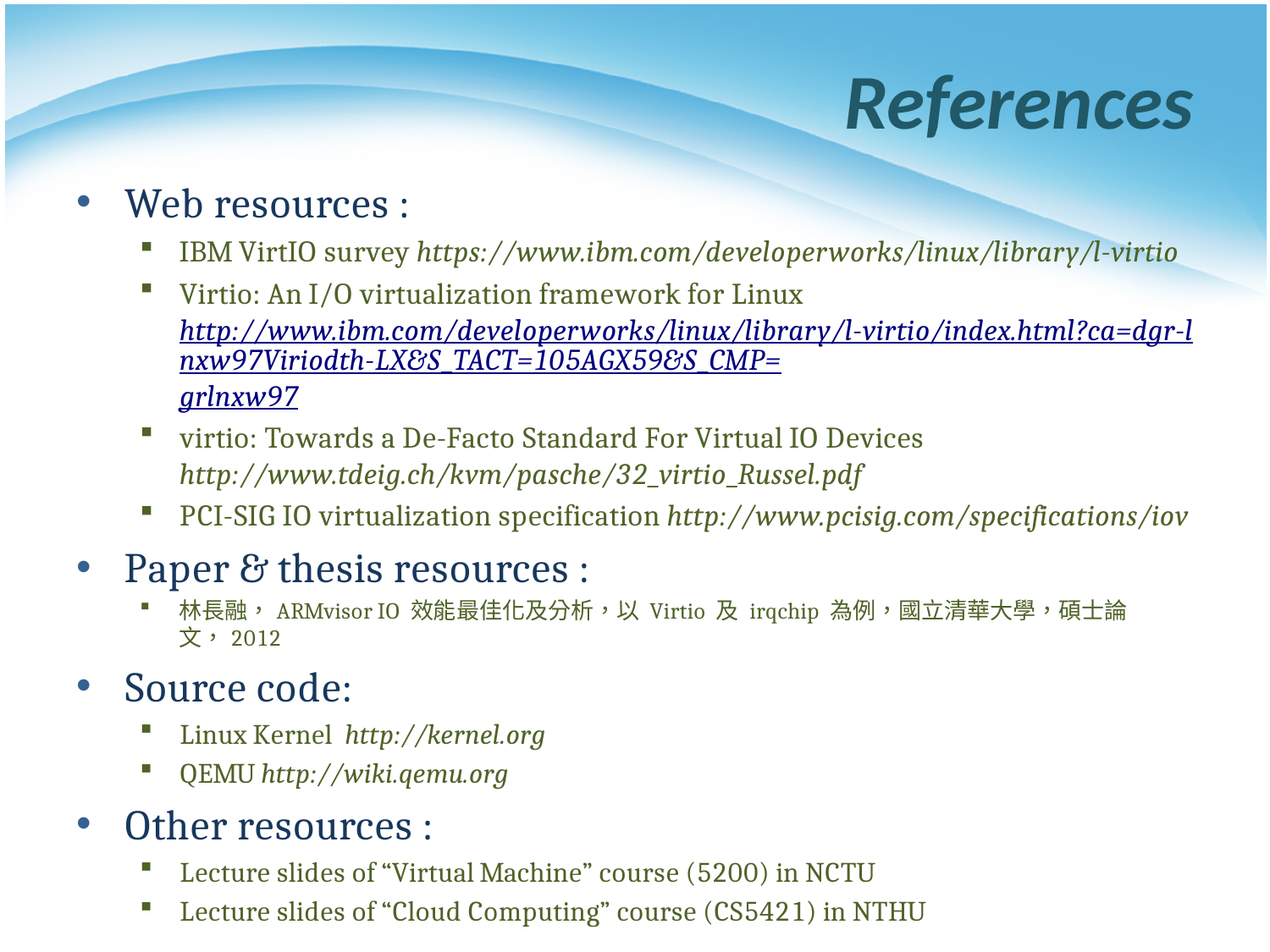

# References
Web resources :
IBM VirtIO survey https://www.ibm.com/developerworks/linux/library/l-virtio
Virtio: An I/O virtualization framework for Linux  http://www.ibm.com/developerworks/linux/library/l-virtio/index.html?ca=dgr-lnxw97Viriodth-LX&S_TACT=105AGX59&S_CMP=grlnxw97
virtio: Towards a De-Facto Standard For Virtual IO Devices  http://www.tdeig.ch/kvm/pasche/32_virtio_Russel.pdf
PCI-SIG IO virtualization specification http://www.pcisig.com/specifications/iov
Paper & thesis resources :
林長融，ARMvisor IO 效能最佳化及分析，以 Virtio 及 irqchip 為例，國立清華大學，碩士論文，2012
Source code:
Linux Kernel  http://kernel.org
QEMU http://wiki.qemu.org
Other resources :
Lecture slides of “Virtual Machine” course (5200) in NCTU
Lecture slides of “Cloud Computing” course (CS5421) in NTHU